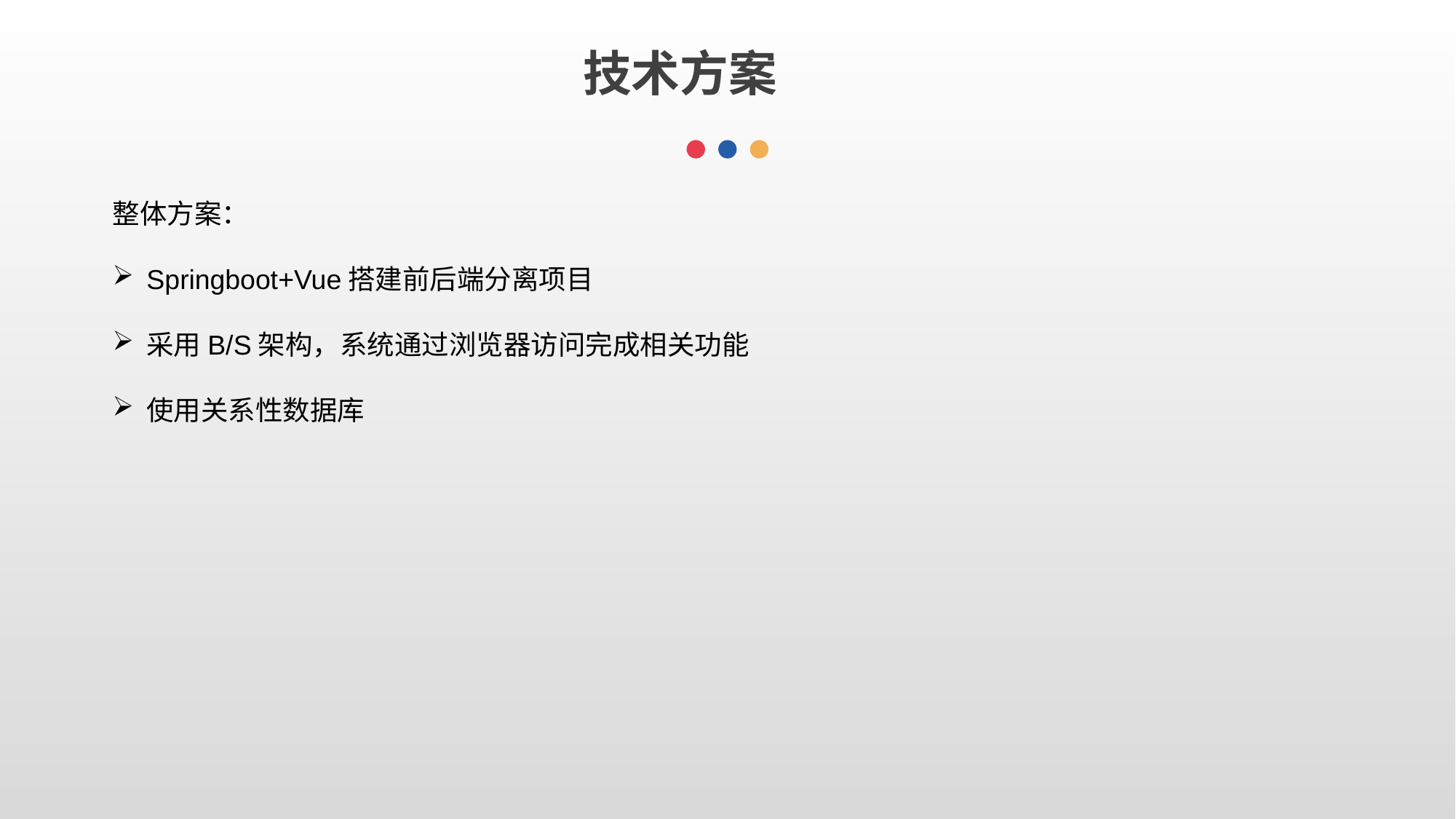

技术方案

整体方案：

Springboot+Vue搭建前后端分离项目

采用B/S架构，系统通过浏览器访问完成相关功能

使用关系性数据库